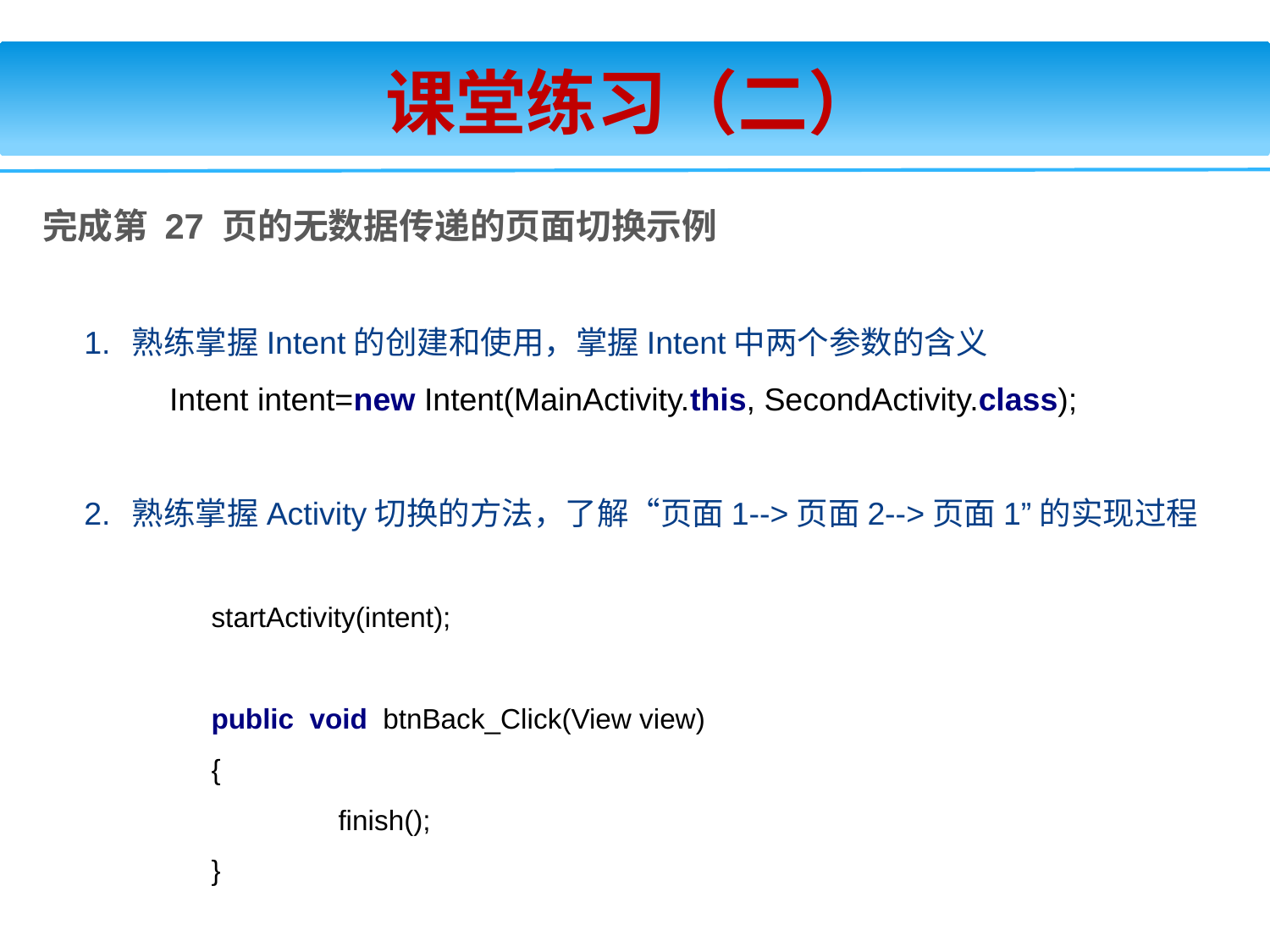

课堂练习（二）
完成第 27 页的无数据传递的页面切换示例

熟练掌握Intent的创建和使用，掌握Intent中两个参数的含义
	Intent intent=new Intent(MainActivity.this, SecondActivity.class);

熟练掌握Activity切换的方法，了解“页面1-->页面2-->页面1”的实现过程

	startActivity(intent);

	public  void  btnBack_Click(View view)
	{
		finish();
	}